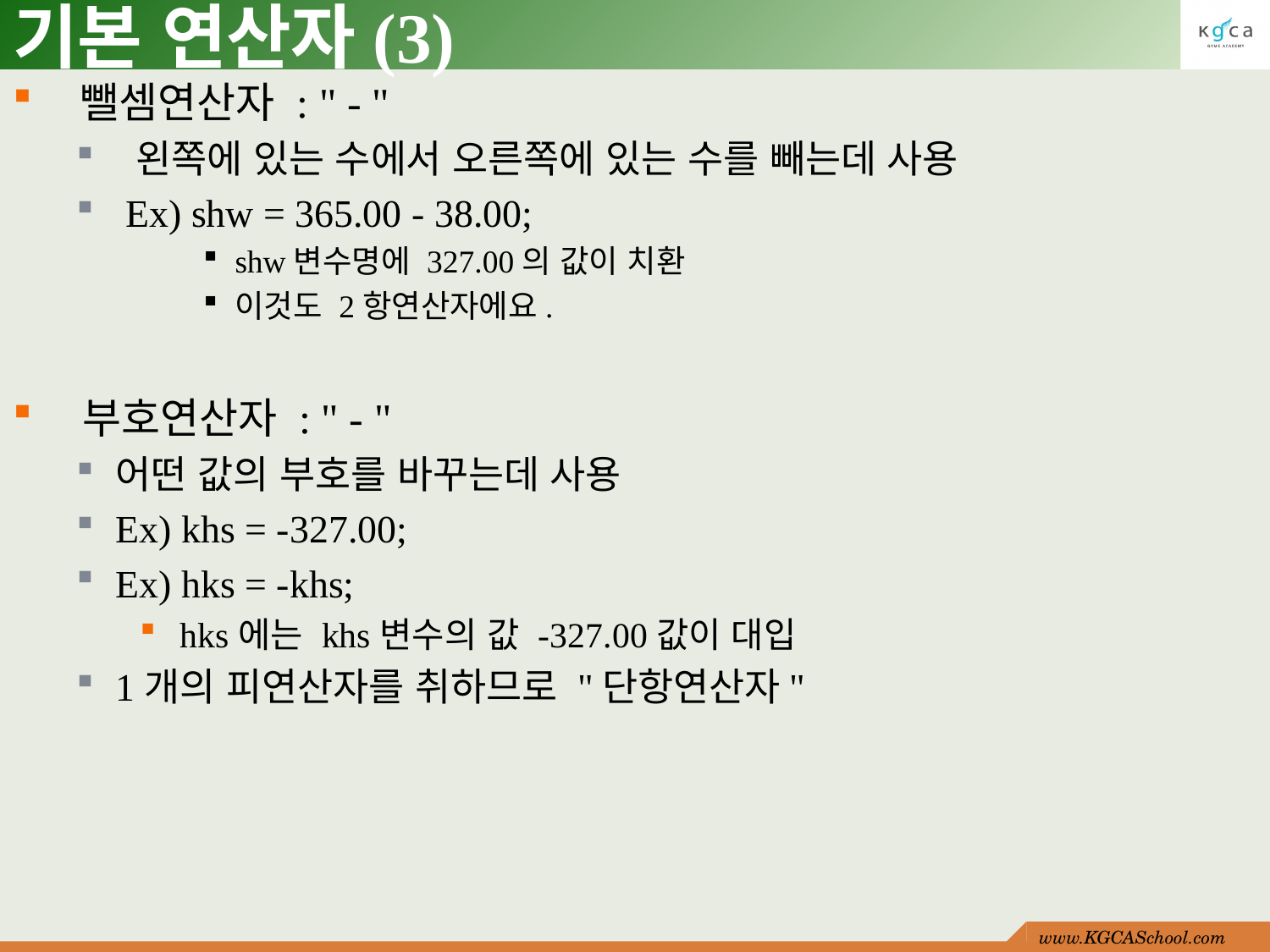

# 기본 연산자(3)
 뺄셈연산자 : " - "
 왼쪽에 있는 수에서 오른쪽에 있는 수를 빼는데 사용
 Ex) shw = 365.00 - 38.00;
shw변수명에 327.00의 값이 치환
이것도 2항연산자에요.

 부호연산자 : " - "
어떤 값의 부호를 바꾸는데 사용
Ex) khs = -327.00;
Ex) hks = -khs;
 hks에는 khs변수의 값 -327.00값이 대입
1개의 피연산자를 취하므로 "단항연산자"